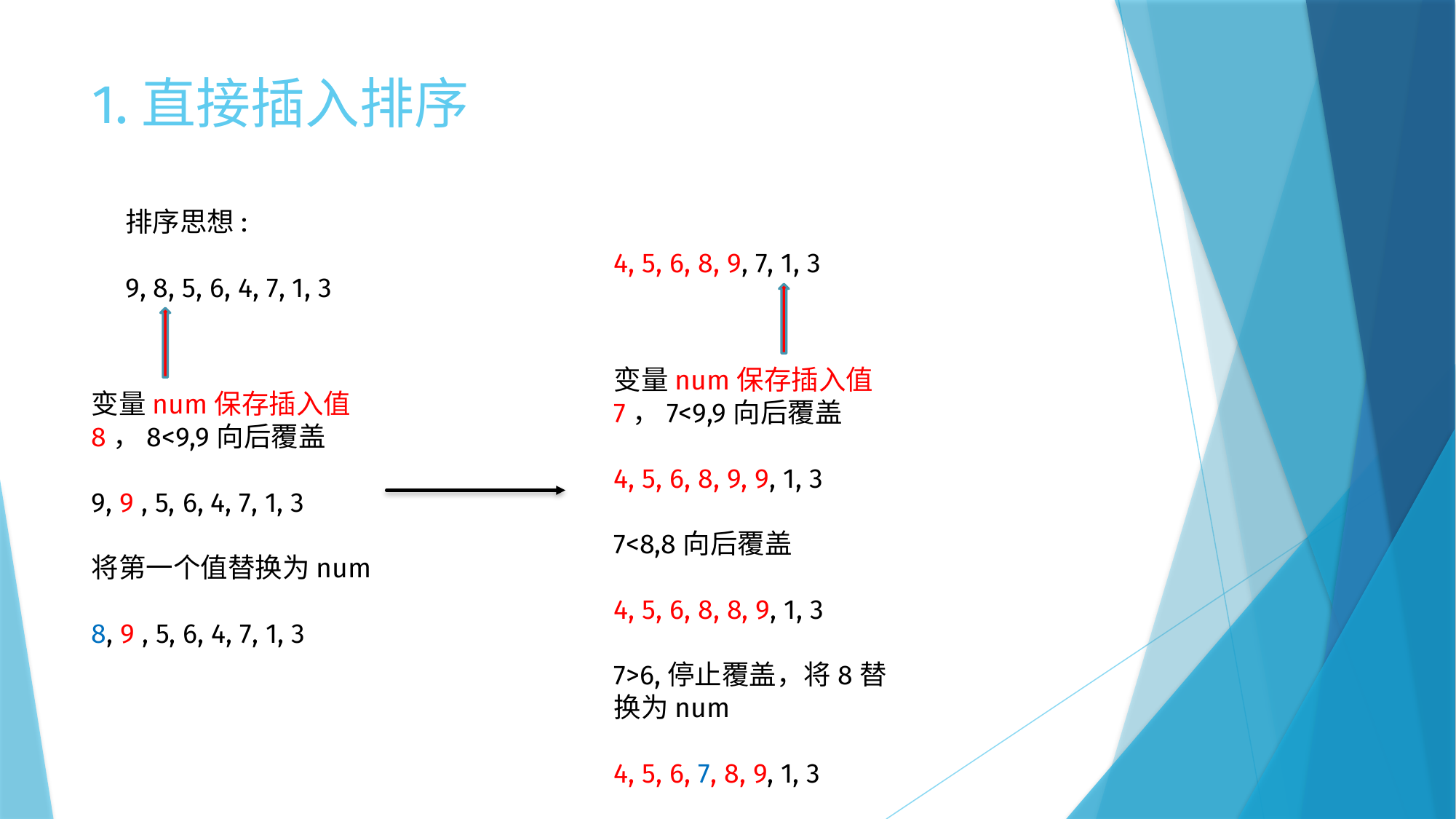

# 1.直接插入排序
排序思想:

9, 8, 5, 6, 4, 7, 1, 3

4, 5, 6, 8, 9, 7, 1, 3

变量num保存插入值7，7<9,9向后覆盖

4, 5, 6, 8, 9, 9, 1, 3

7<8,8向后覆盖

4, 5, 6, 8, 8, 9, 1, 3

7>6,停止覆盖，将8替换为num

4, 5, 6, 7, 8, 9, 1, 3

变量num保存插入值8，8<9,9向后覆盖

9, 9 , 5, 6, 4, 7, 1, 3

将第一个值替换为num

8, 9 , 5, 6, 4, 7, 1, 3